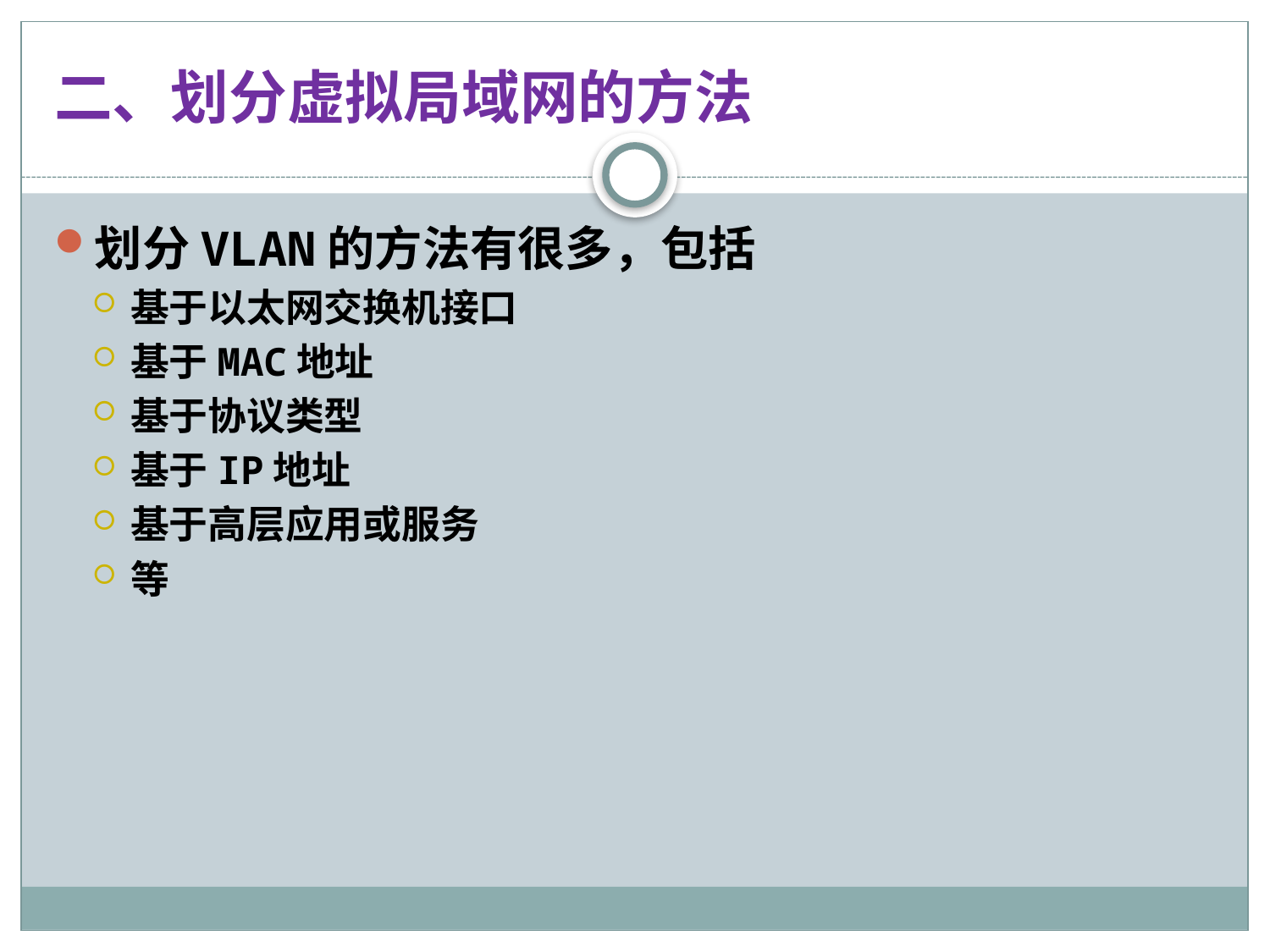

# 二、划分虚拟局域网的方法
划分VLAN的方法有很多，包括
基于以太网交换机接口
基于MAC地址
基于协议类型
基于IP地址
基于高层应用或服务
等